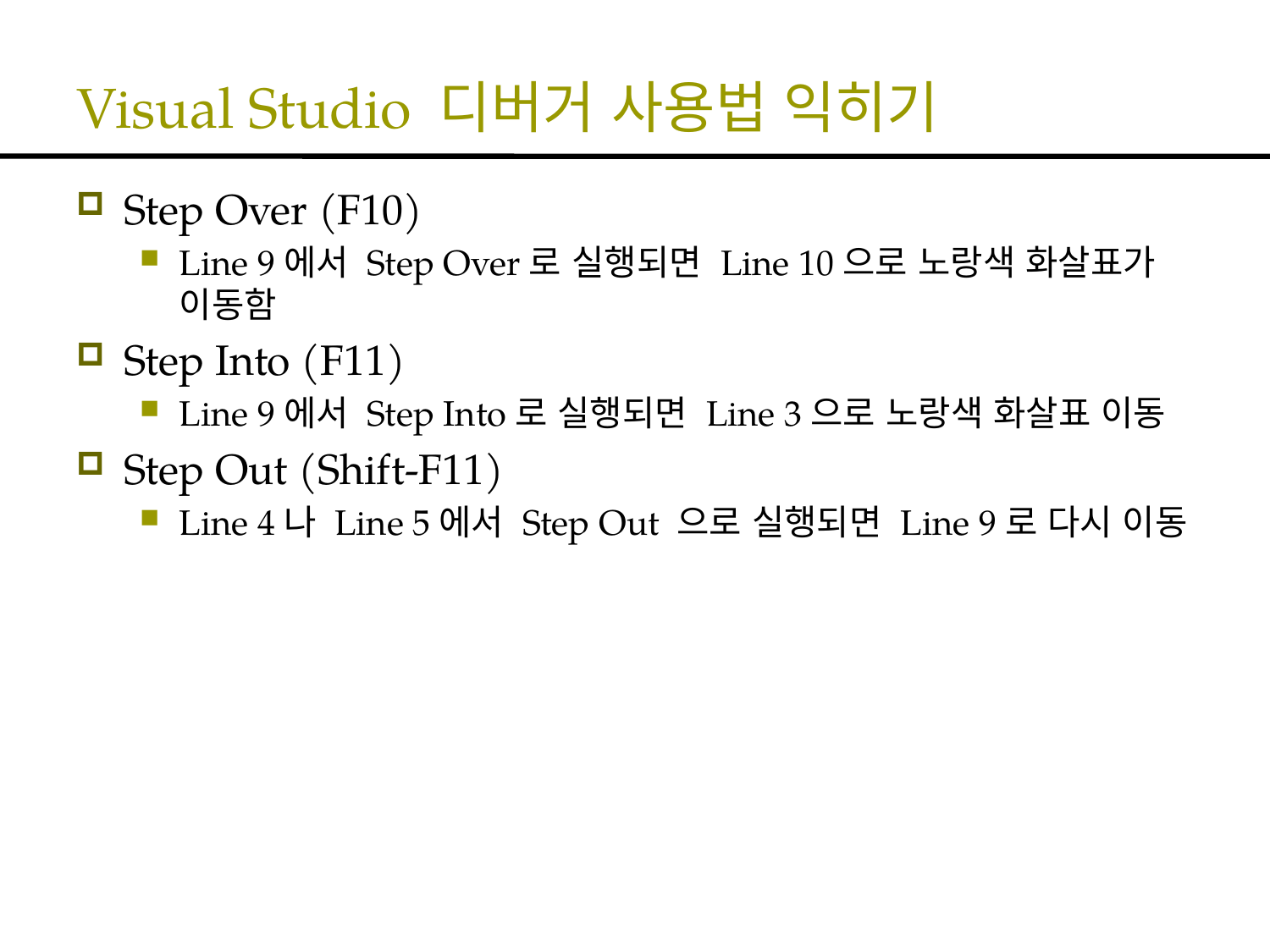

# Visual Studio 디버거 사용법 익히기
Step Over (F10)
Line 9에서 Step Over로 실행되면 Line 10으로 노랑색 화살표가 이동함
Step Into (F11)
Line 9에서 Step Into로 실행되면 Line 3으로 노랑색 화살표 이동
Step Out (Shift-F11)
Line 4나 Line 5에서 Step Out 으로 실행되면 Line 9로 다시 이동